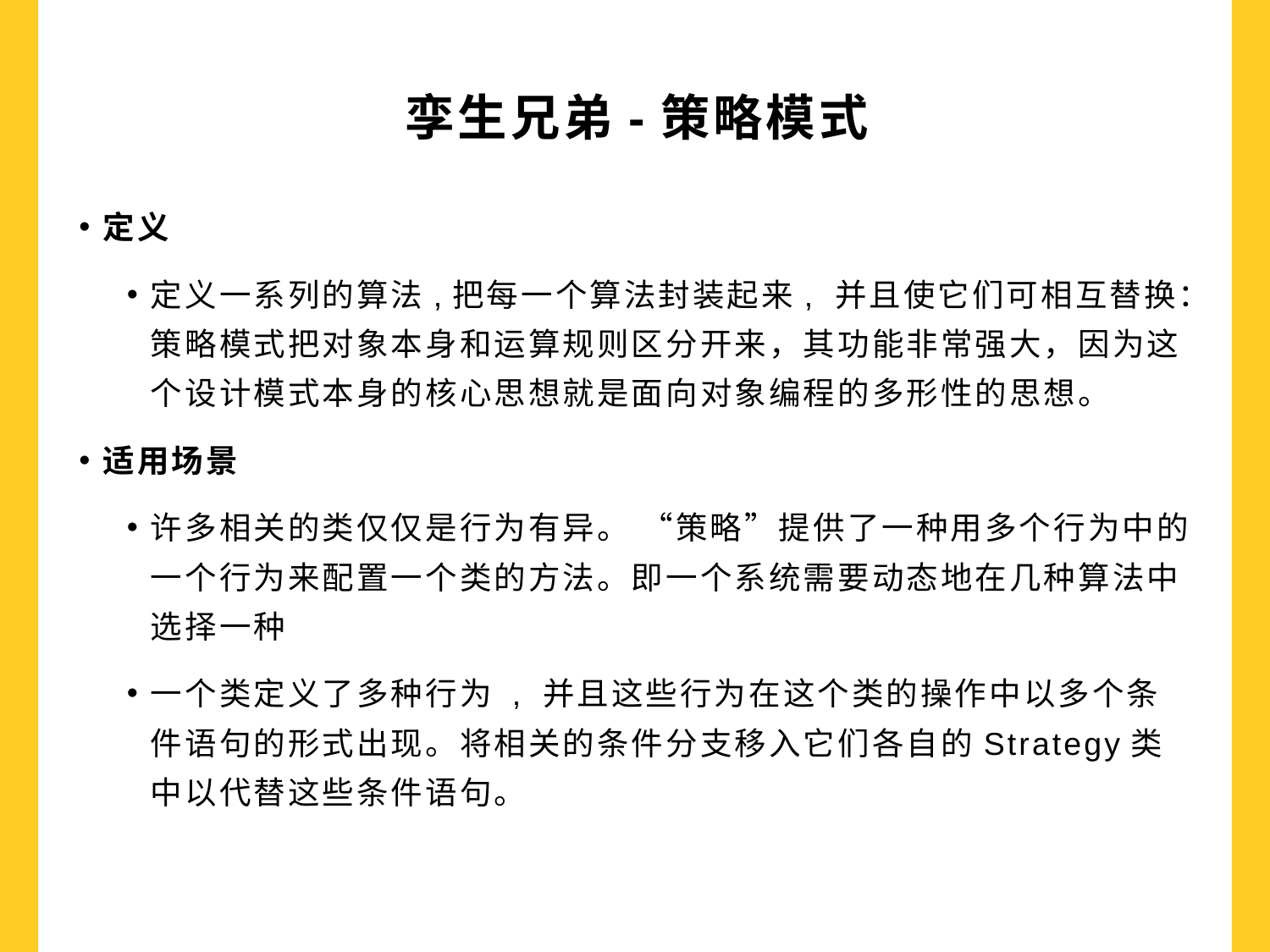

# 孪生兄弟-策略模式
定义
定义一系列的算法,把每一个算法封装起来, 并且使它们可相互替换：策略模式把对象本身和运算规则区分开来，其功能非常强大，因为这个设计模式本身的核心思想就是面向对象编程的多形性的思想。
适用场景
许多相关的类仅仅是行为有异。 “策略”提供了一种用多个行为中的一个行为来配置一个类的方法。即一个系统需要动态地在几种算法中选择一种
一个类定义了多种行为 , 并且这些行为在这个类的操作中以多个条件语句的形式出现。将相关的条件分支移入它们各自的Strategy类中以代替这些条件语句。
7